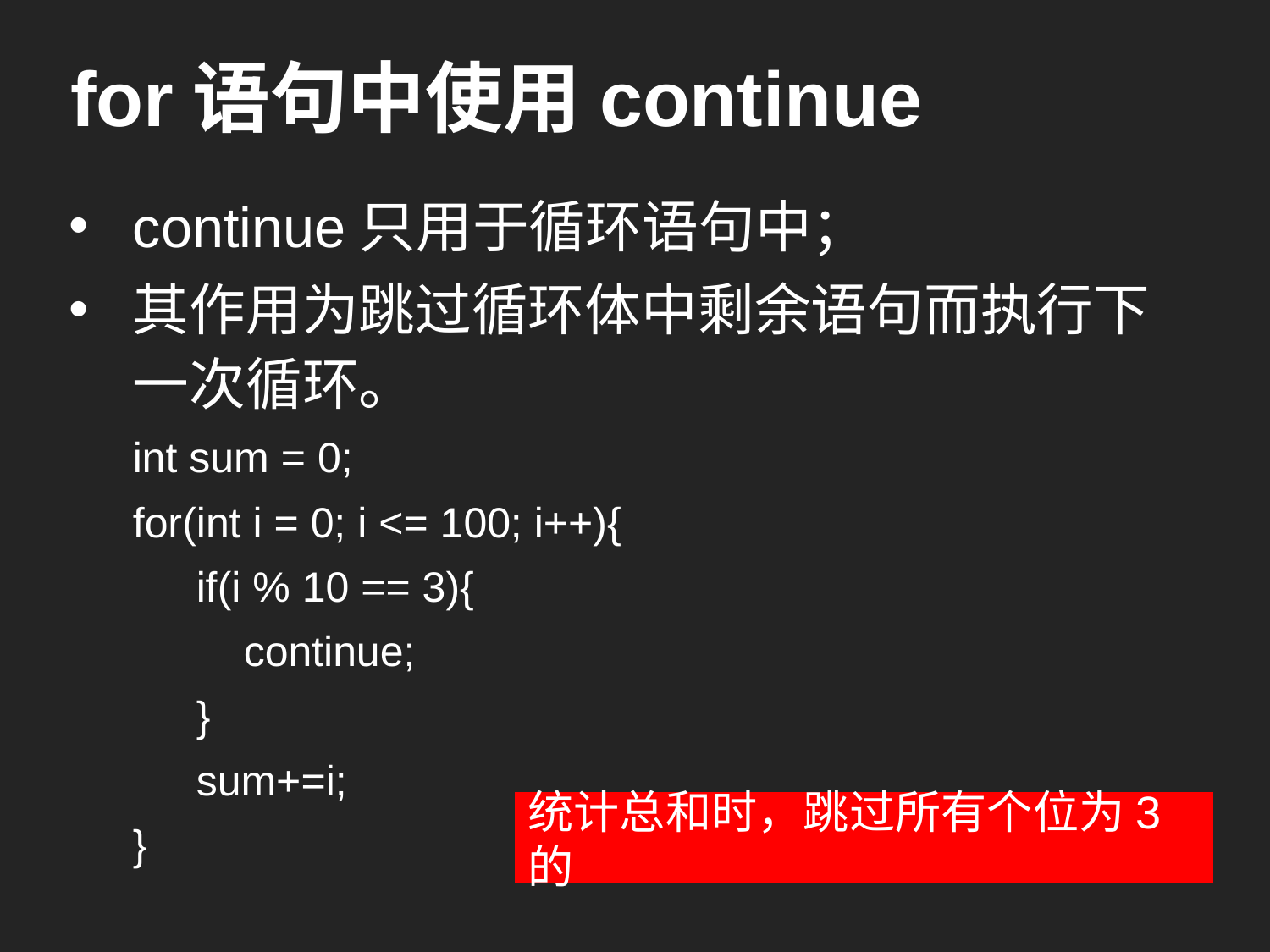

# for语句中使用continue
continue只用于循环语句中；
其作用为跳过循环体中剩余语句而执行下一次循环。
int sum = 0;
for(int i = 0; i <= 100; i++){
	if(i % 10 == 3){
	    continue;
	}
	sum+=i;
}
统计总和时，跳过所有个位为3的